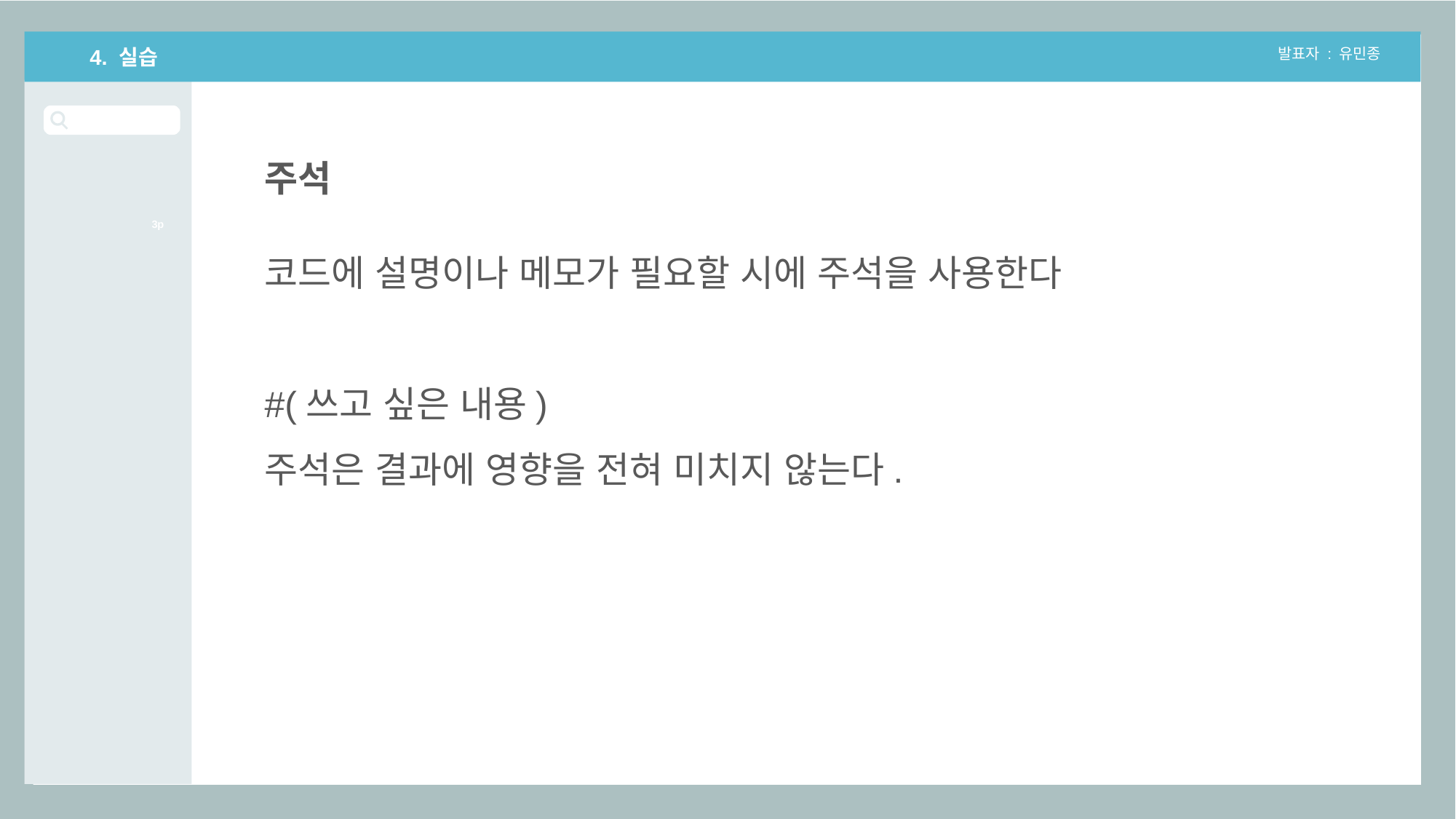

4. 실습
발표자 : 유민종

주석
3p
코드에 설명이나 메모가 필요할 시에 주석을 사용한다

#(쓰고 싶은 내용)
주석은 결과에 영향을 전혀 미치지 않는다.